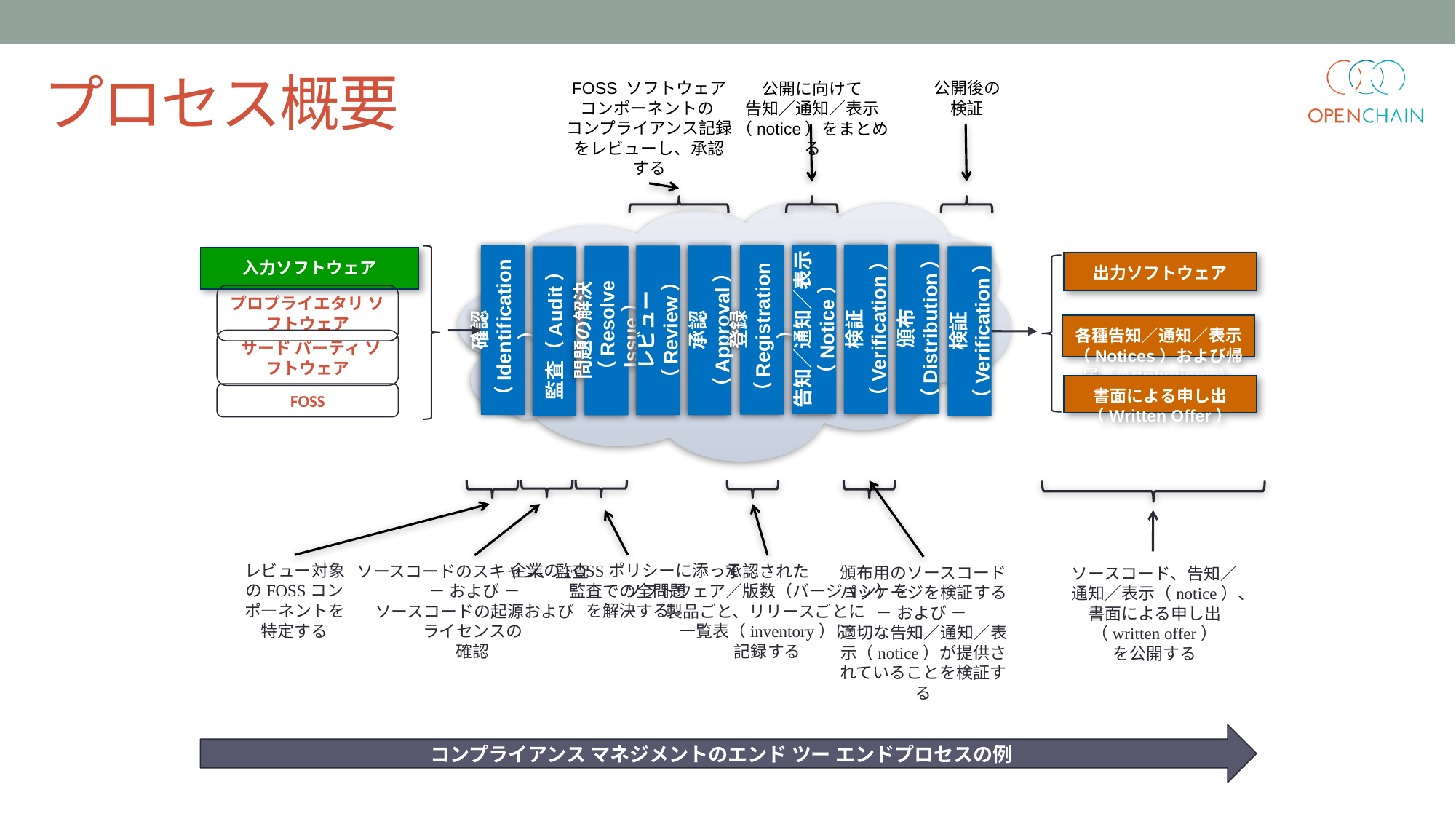

プロセス概要
FOSS ソフトウェア コンポーネントの
コンプライアンス記録をレビューし、承認する
公開後の
検証
公開に向けて
告知／通知／表示（notice）をまとめる

入力ソフトウェア
出力ソフトウェア

各種告知／通知／表示（Notices）および帰属（Attributions）
頒布（Distribution）
検証（Verification）
告知／通知／表示（Notice）
登録（Registration）
確認（Identification）
レビュー（Review）
承認（Approval）

問題の解決（Resolve Issue）
監査（Audit）
検証（Verification）

プロプライエタリ ソフトウェア
書面による申し出（Written Offer）
 サード パーティ ソフトウェア

FOSS

レビュー対象のFOSSコンポ―ネントを特定する
企業のFOSSポリシーに添って
監査での全問題
を解決する
ソースコードのスキャン、監査
－ および －
ソースコードの起源および
ライセンスの
確認
承認された
ソフトウェア／版数（バージョン）を
製品ごと、リリースごとに
一覧表（inventory）に
記録する

頒布用のソースコード パッケージを検証する
－ および －
適切な告知／通知／表示（notice）が提供されていることを検証する

ソースコード、告知／通知／表示（notice）、書面による申し出（written offer）
を公開する
コンプライアンス マネジメントのエンド ツー エンドプロセスの例